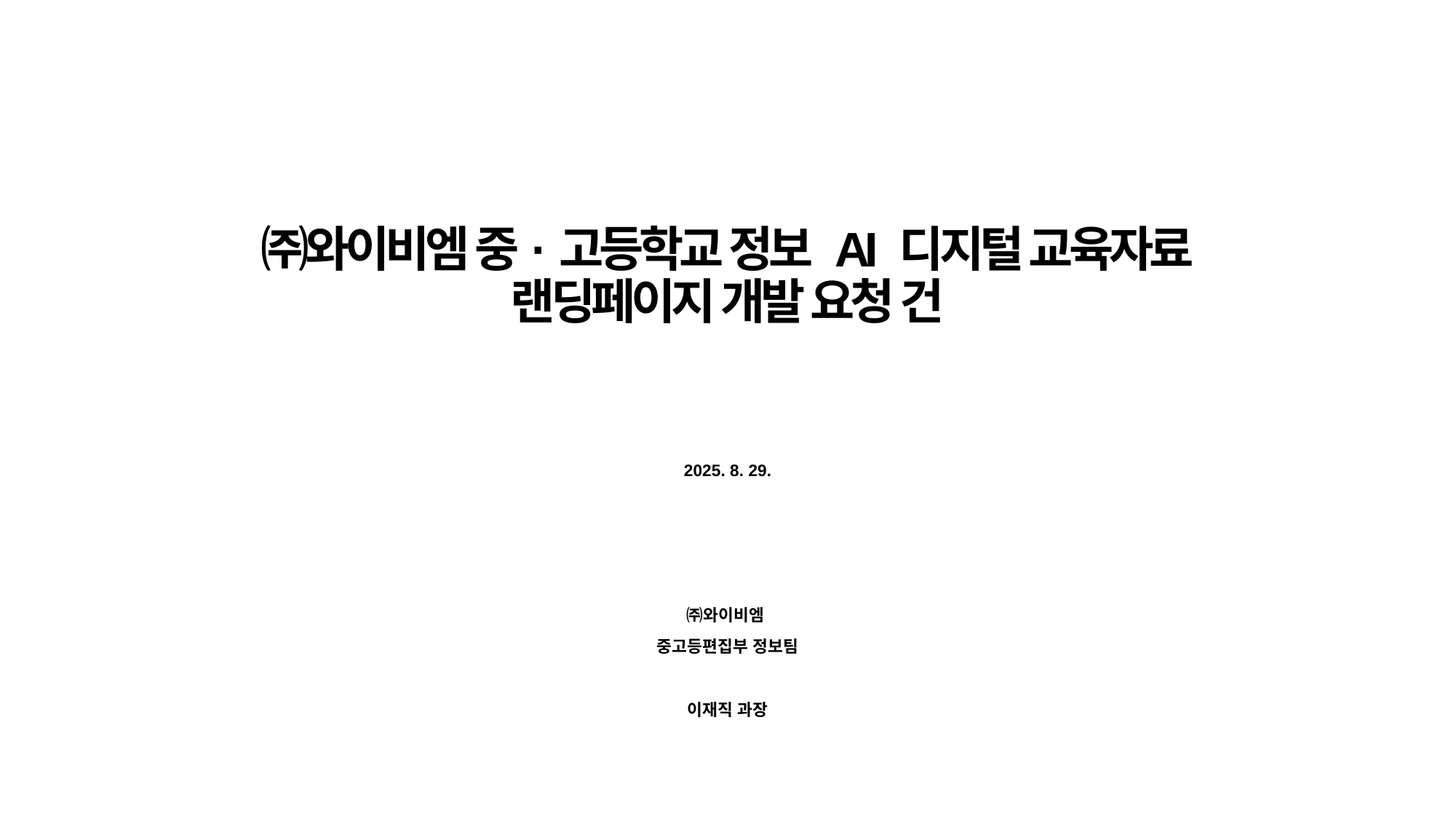

# ㈜와이비엠 중·고등학교 정보 AI 디지털 교육자료 랜딩페이지 개발 요청 건
2025. 8. 29.

㈜와이비엠
중고등편집부 정보팀

이재직 과장